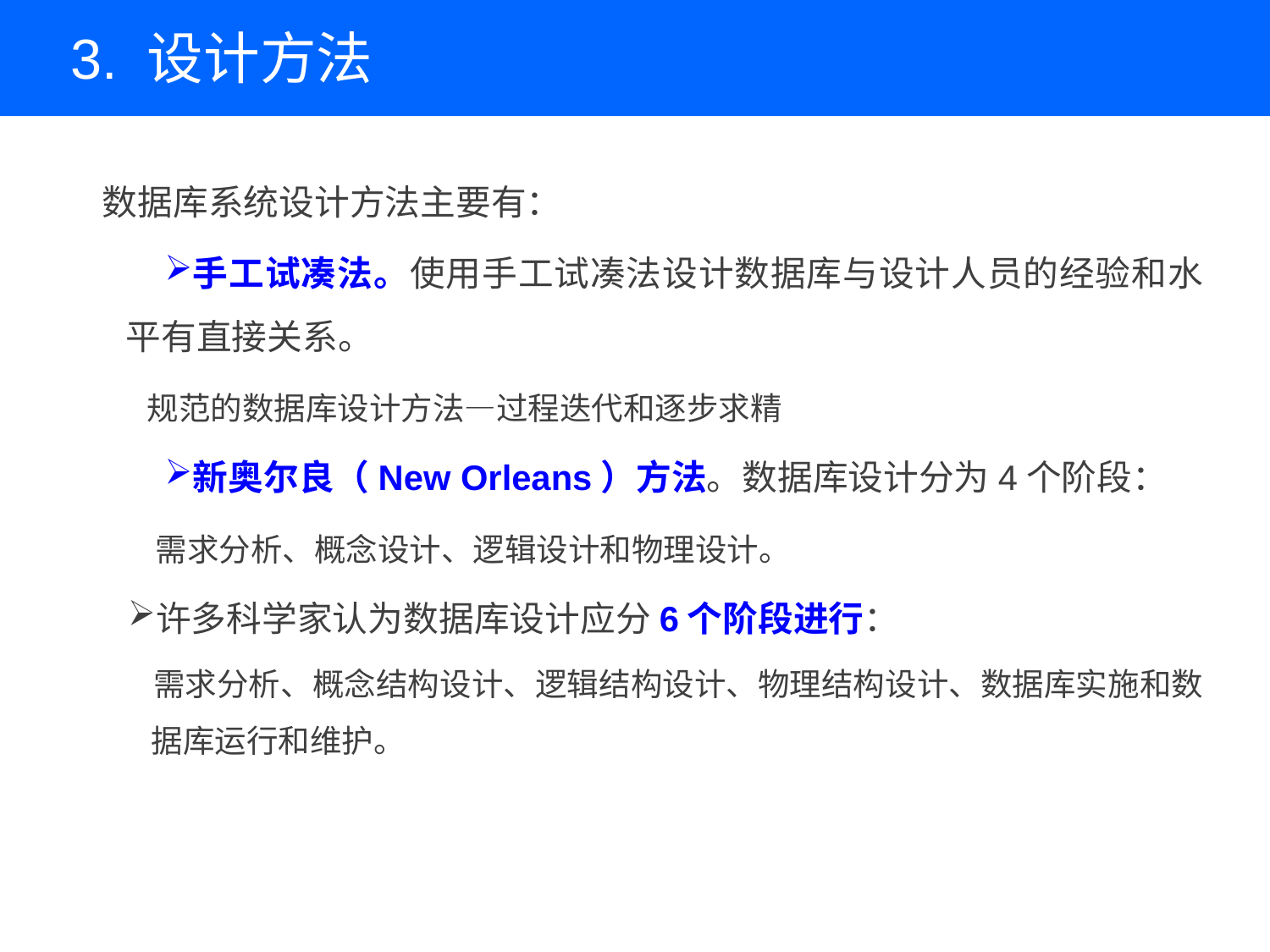

# 3. 设计方法
  数据库系统设计方法主要有：
手工试凑法。使用手工试凑法设计数据库与设计人员的经验和水平有直接关系。
        规范的数据库设计方法—过程迭代和逐步求精
新奥尔良（New Orleans）方法。数据库设计分为4个阶段：
   需求分析、概念设计、逻辑设计和物理设计。
许多科学家认为数据库设计应分6个阶段进行：
需求分析、概念结构设计、逻辑结构设计、物理结构设计、数据库实施和数据库运行和维护。